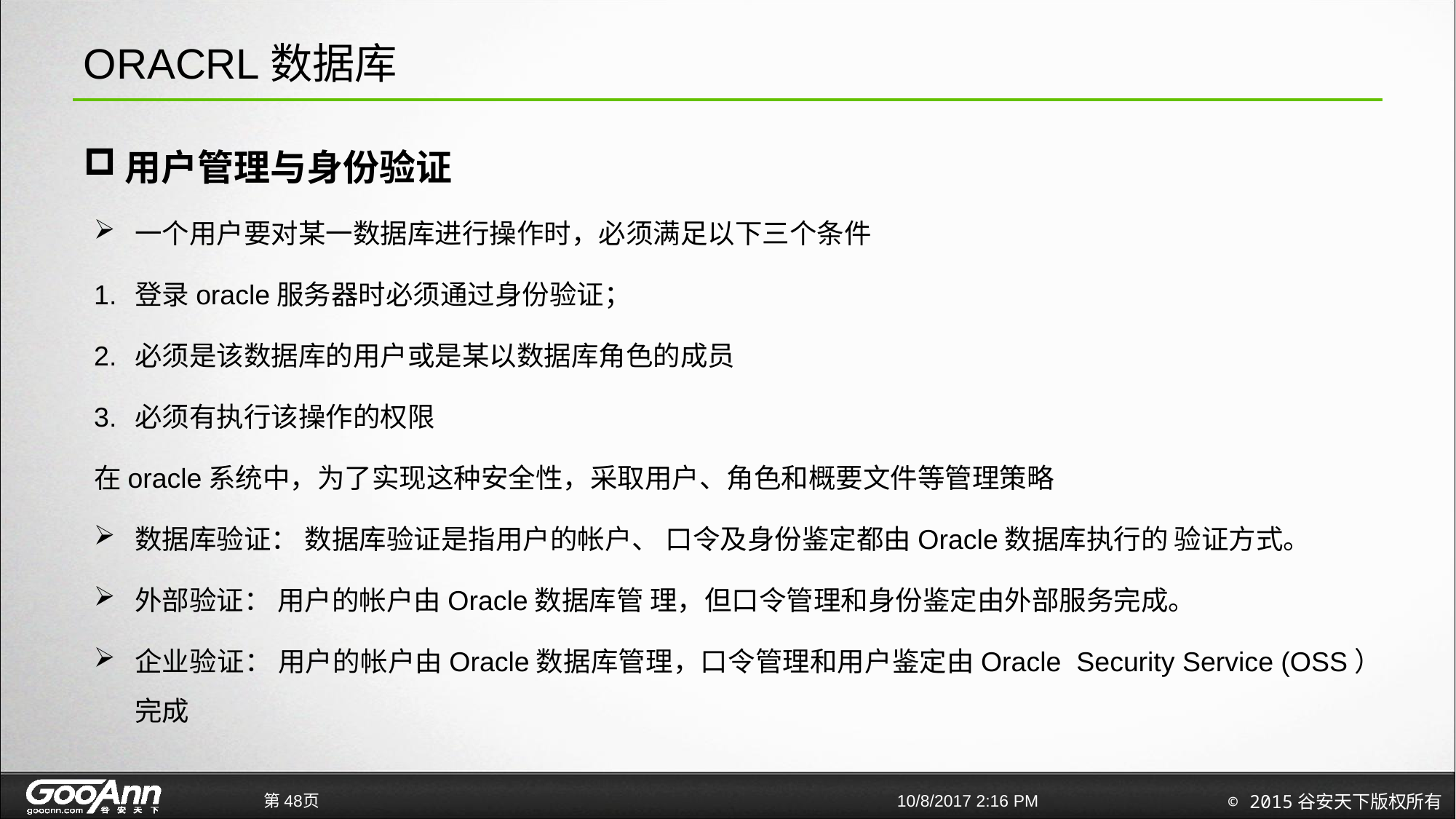

# ORACRL数据库
用户管理与身份验证
一个用户要对某一数据库进行操作时，必须满足以下三个条件
登录oracle服务器时必须通过身份验证；
必须是该数据库的用户或是某以数据库角色的成员
必须有执行该操作的权限
在oracle系统中，为了实现这种安全性，采取用户、角色和概要文件等管理策略
数据库验证： 数据库验证是指用户的帐户、 口令及身份鉴定都由Oracle数据库执行的 验证方式。
外部验证： 用户的帐户由Oracle数据库管 理，但口令管理和身份鉴定由外部服务完成。
企业验证： 用户的帐户由Oracle数据库管理，口令管理和用户鉴定由Oracle  Security Service (OSS）完成